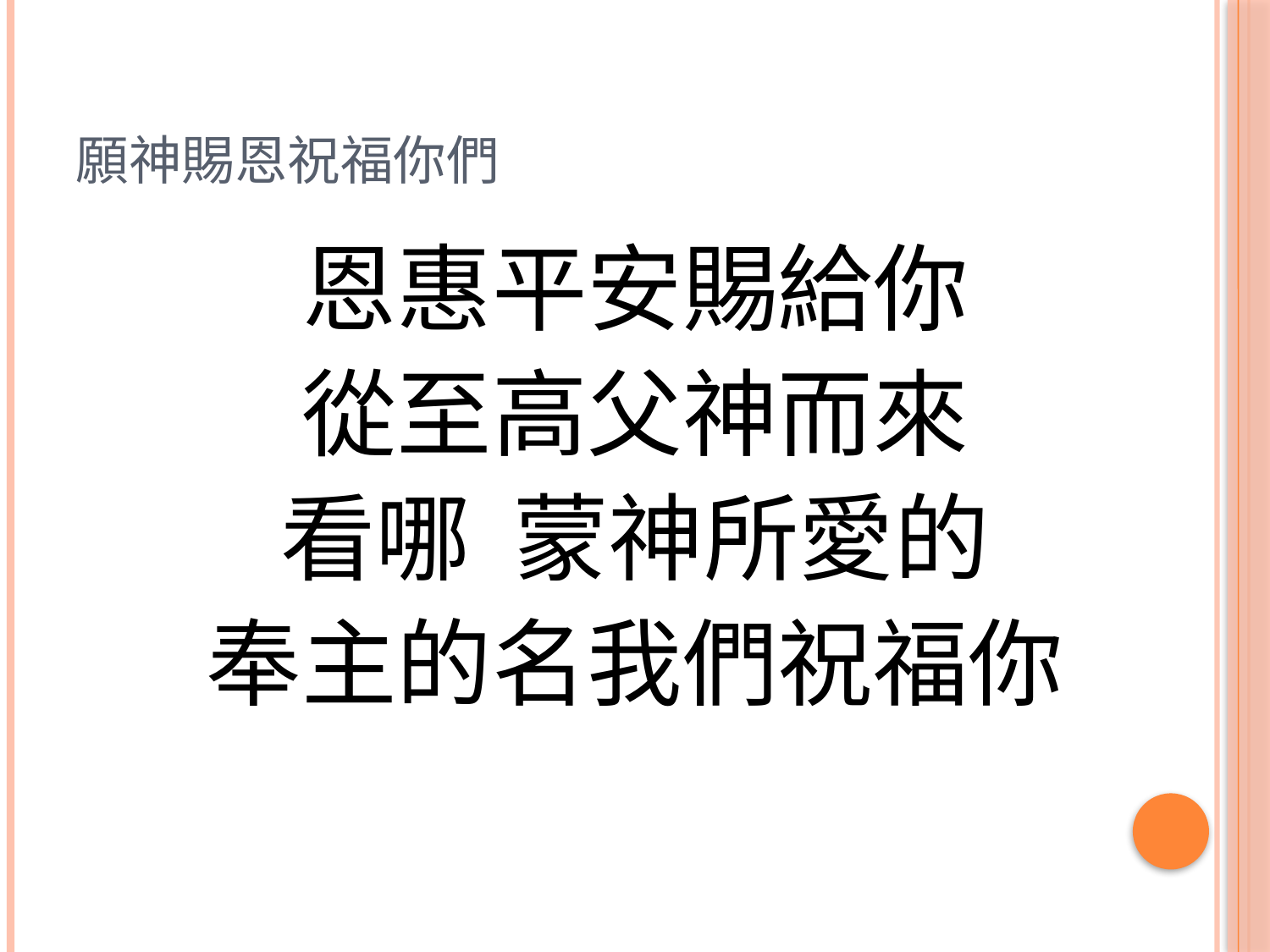

# 願神賜恩祝福你們
恩惠平安賜給你
從至高父神而來
看哪  蒙神所愛的
奉主的名我們祝福你